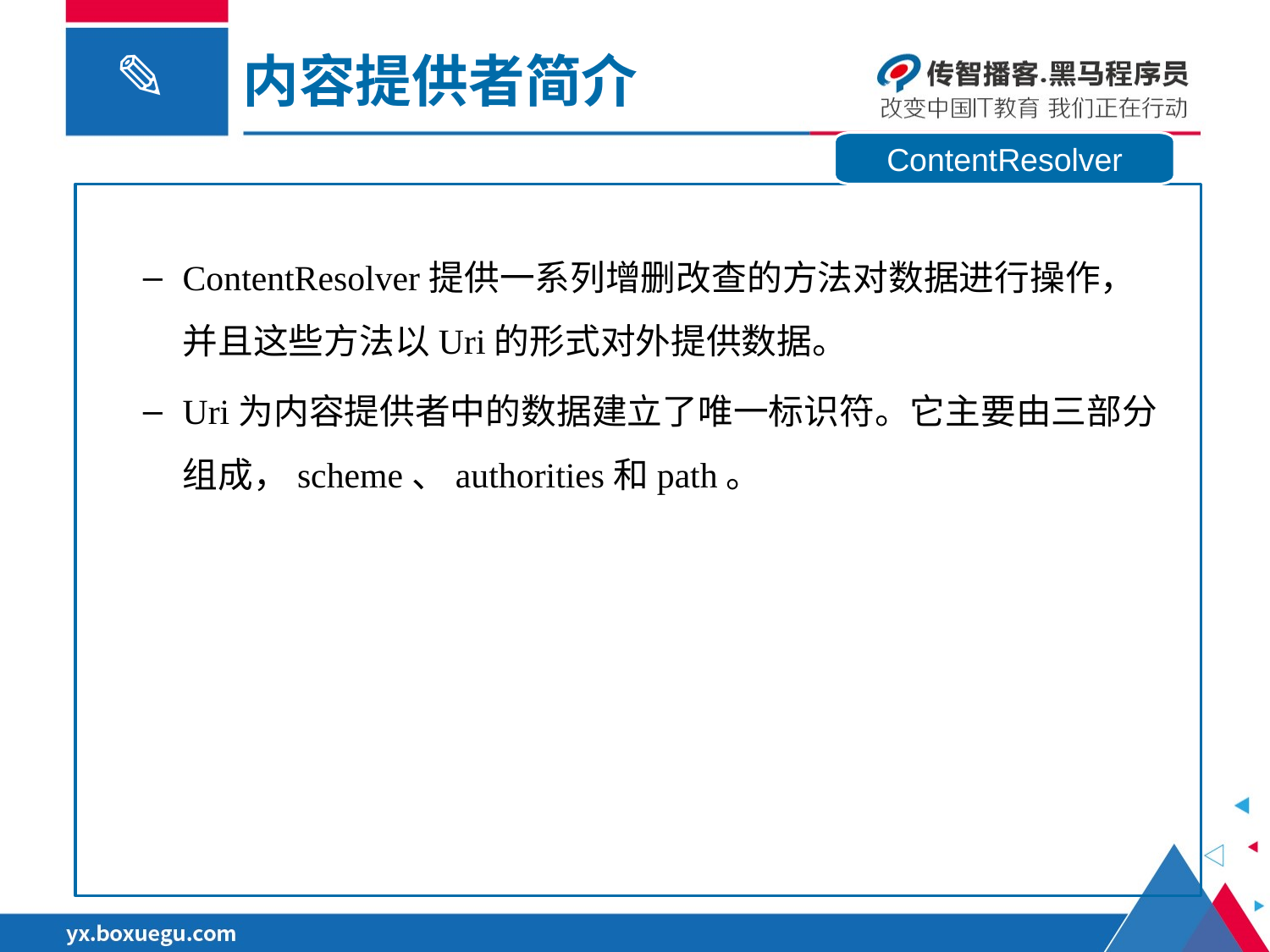

内容提供者简介
ContentResolver

ContentResolver提供一系列增删改查的方法对数据进行操作，并且这些方法以Uri的形式对外提供数据。
Uri为内容提供者中的数据建立了唯一标识符。它主要由三部分组成，scheme、authorities和path。